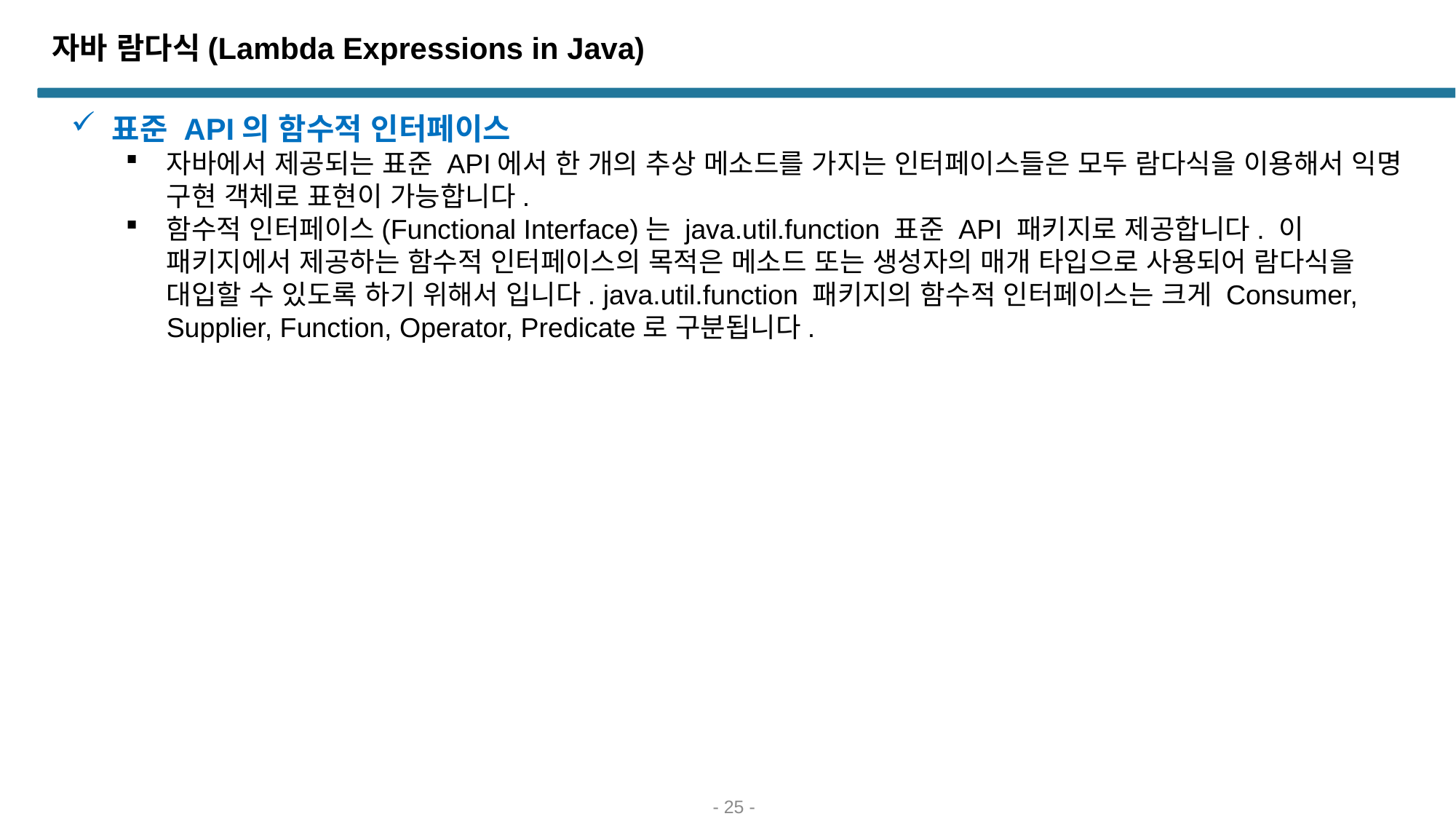

# 자바 람다식(Lambda Expressions in Java)
표준 API의 함수적 인터페이스
자바에서 제공되는 표준 API에서 한 개의 추상 메소드를 가지는 인터페이스들은 모두 람다식을 이용해서 익명 구현 객체로 표현이 가능합니다.
함수적 인터페이스(Functional Interface)는 java.util.function 표준 API 패키지로 제공합니다. 이 패키지에서 제공하는 함수적 인터페이스의 목적은 메소드 또는 생성자의 매개 타입으로 사용되어 람다식을 대입할 수 있도록 하기 위해서 입니다. java.util.function 패키지의 함수적 인터페이스는 크게 Consumer, Supplier, Function, Operator, Predicate로 구분됩니다.
- 25 -